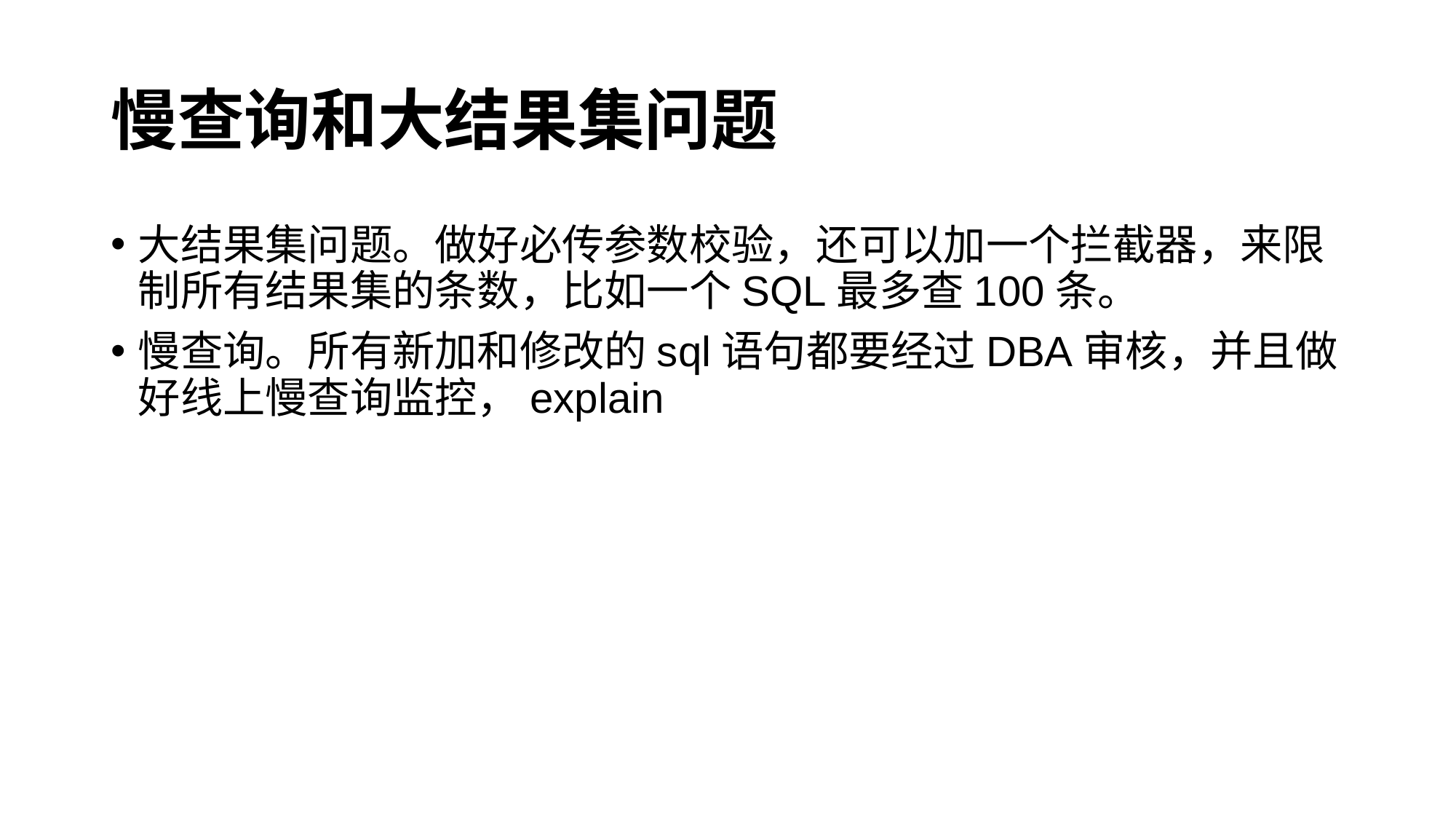

# 慢查询和大结果集问题
大结果集问题。做好必传参数校验，还可以加一个拦截器，来限制所有结果集的条数，比如一个SQL最多查100条。
慢查询。所有新加和修改的sql语句都要经过DBA审核，并且做好线上慢查询监控，explain